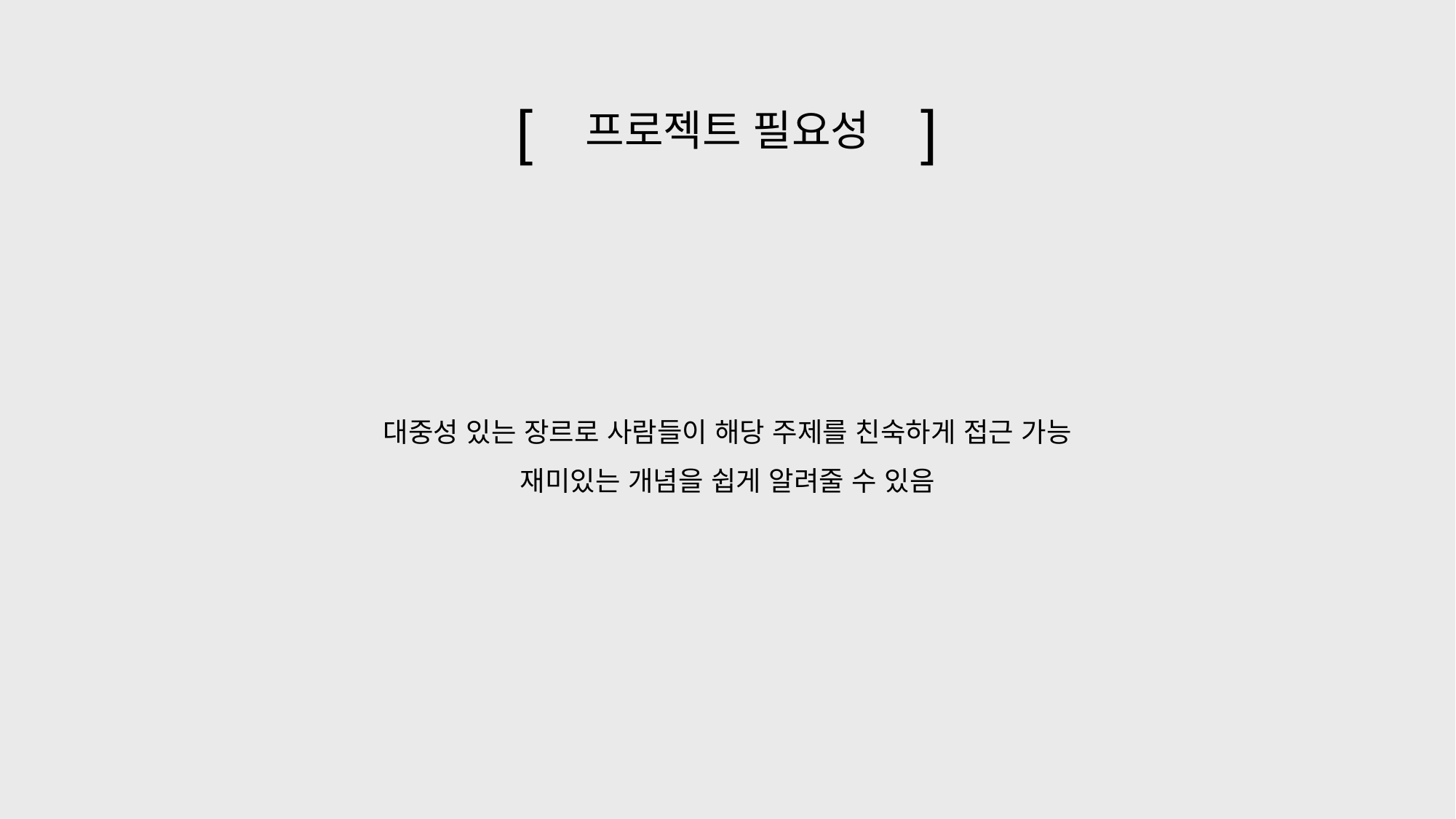

[                       ]
프로젝트 필요성
대중성 있는 장르로 사람들이 해당 주제를 친숙하게 접근 가능
재미있는 개념을 쉽게 알려줄 수 있음